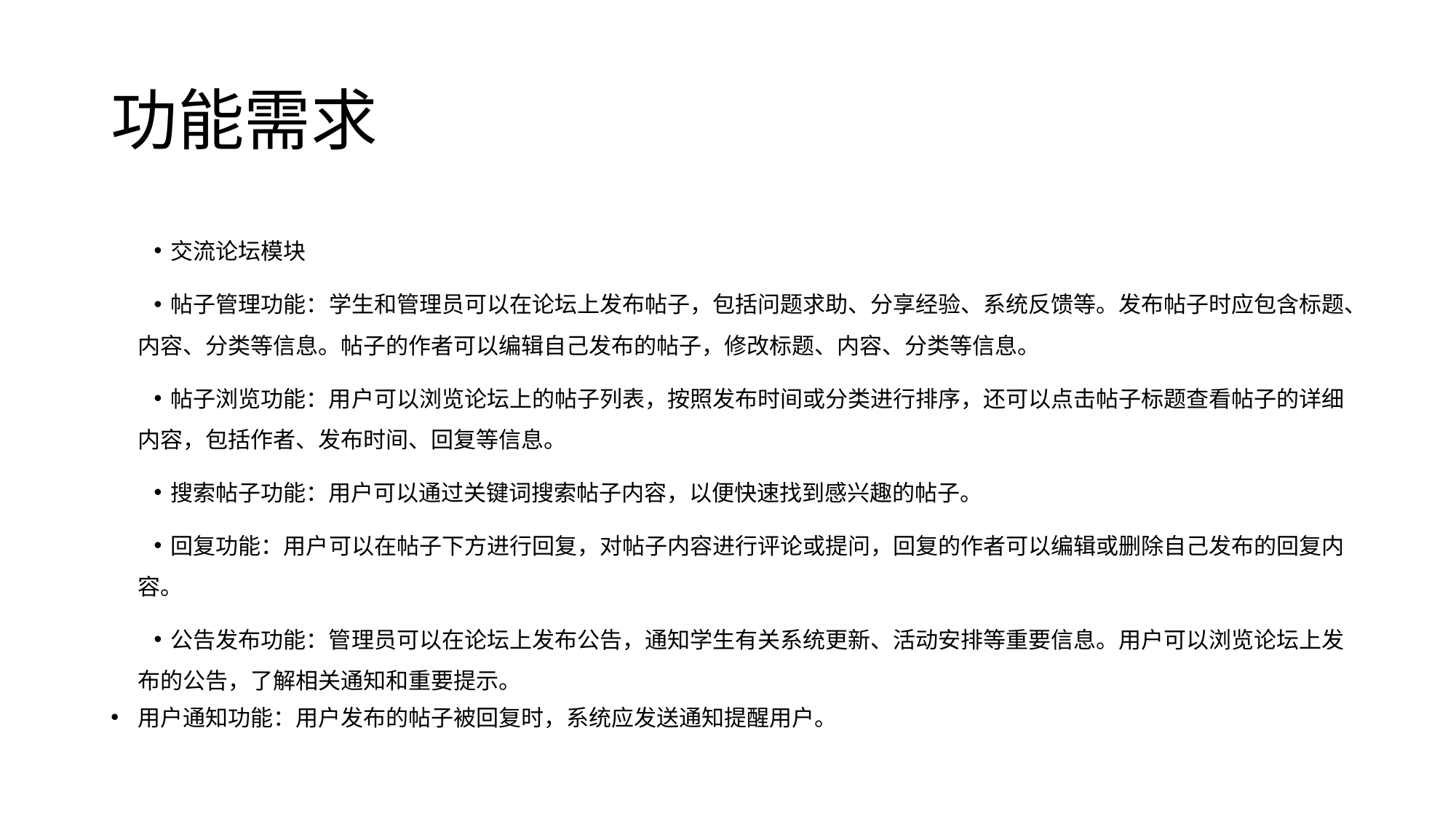

# 功能需求
交流论坛模块
帖子管理功能：学生和管理员可以在论坛上发布帖子，包括问题求助、分享经验、系统反馈等。发布帖子时应包含标题、内容、分类等信息。帖子的作者可以编辑自己发布的帖子，修改标题、内容、分类等信息。
帖子浏览功能：用户可以浏览论坛上的帖子列表，按照发布时间或分类进行排序，还可以点击帖子标题查看帖子的详细内容，包括作者、发布时间、回复等信息。
搜索帖子功能：用户可以通过关键词搜索帖子内容，以便快速找到感兴趣的帖子。
回复功能：用户可以在帖子下方进行回复，对帖子内容进行评论或提问，回复的作者可以编辑或删除自己发布的回复内容。
公告发布功能：管理员可以在论坛上发布公告，通知学生有关系统更新、活动安排等重要信息。用户可以浏览论坛上发布的公告，了解相关通知和重要提示。
用户通知功能：用户发布的帖子被回复时，系统应发送通知提醒用户。